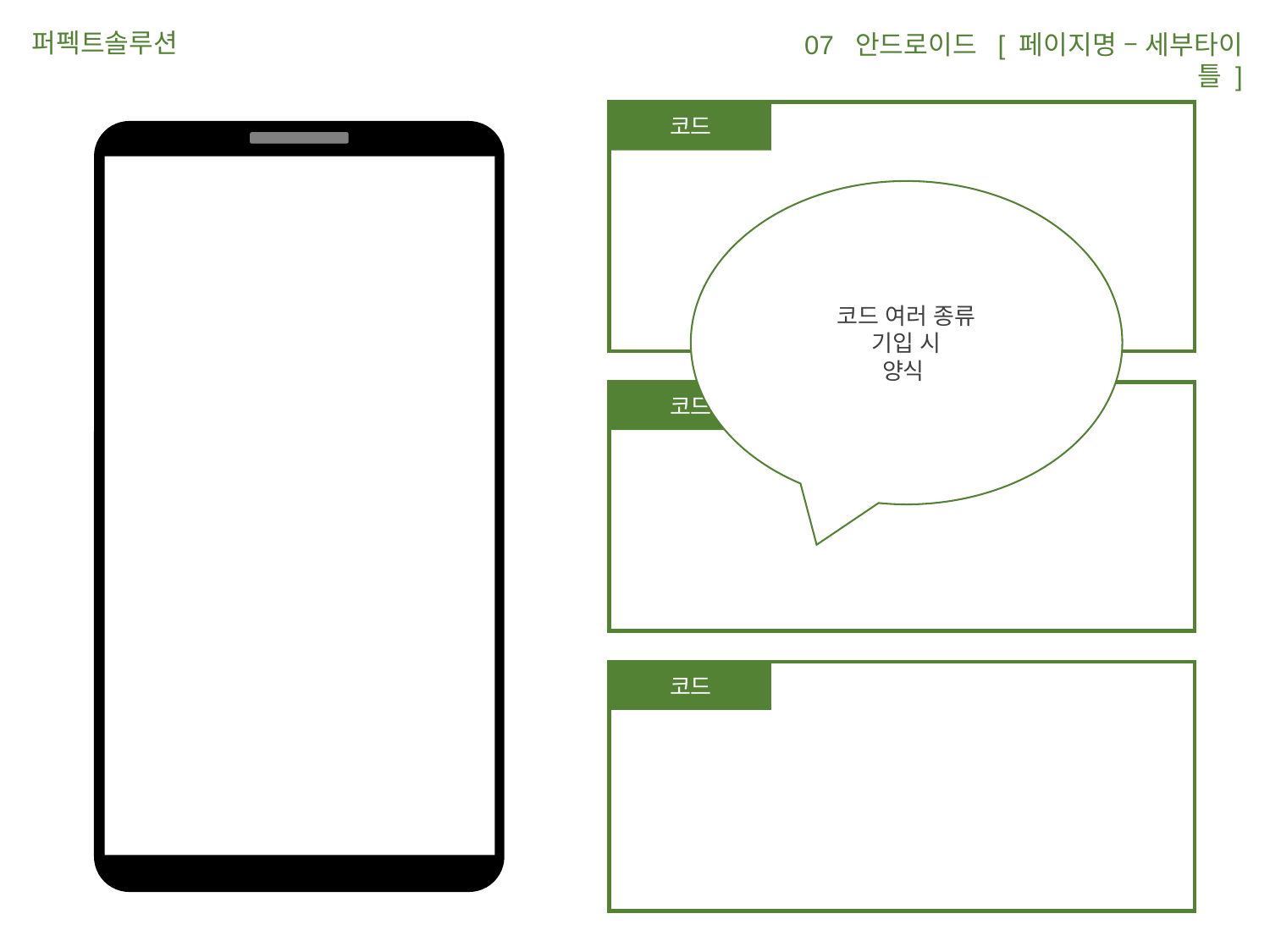

퍼펙트솔루션
 07  안드로이드  [ 페이지명 – 세부타이틀 ]

코드

코드 여러 종류
기입 시
양식

코드

코드